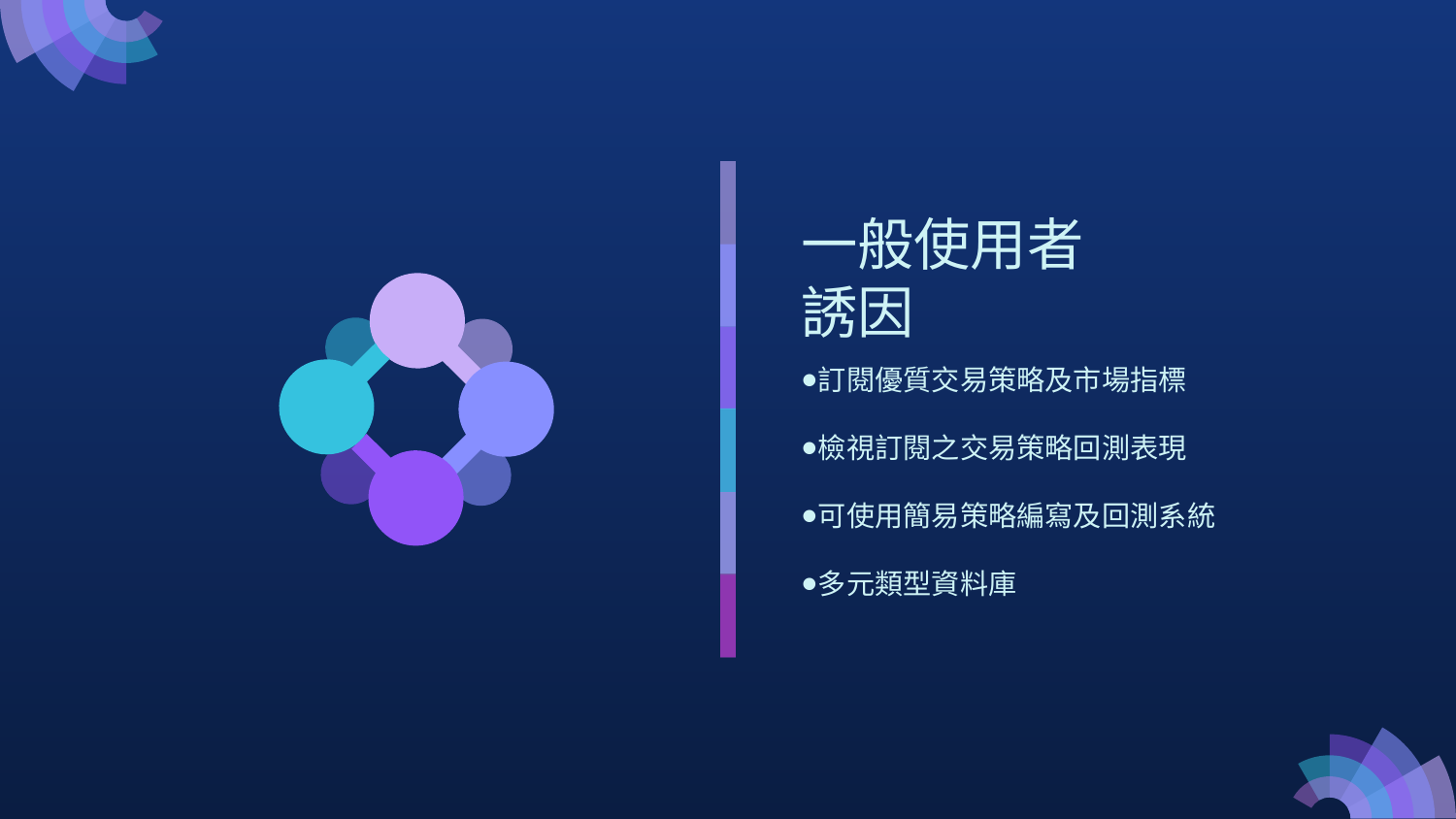

# 一般使用者 誘因

訂閱優質交易策略及市場指標
檢視訂閱之交易策略回測表現
可使用簡易策略編寫及回測系統
多元類型資料庫